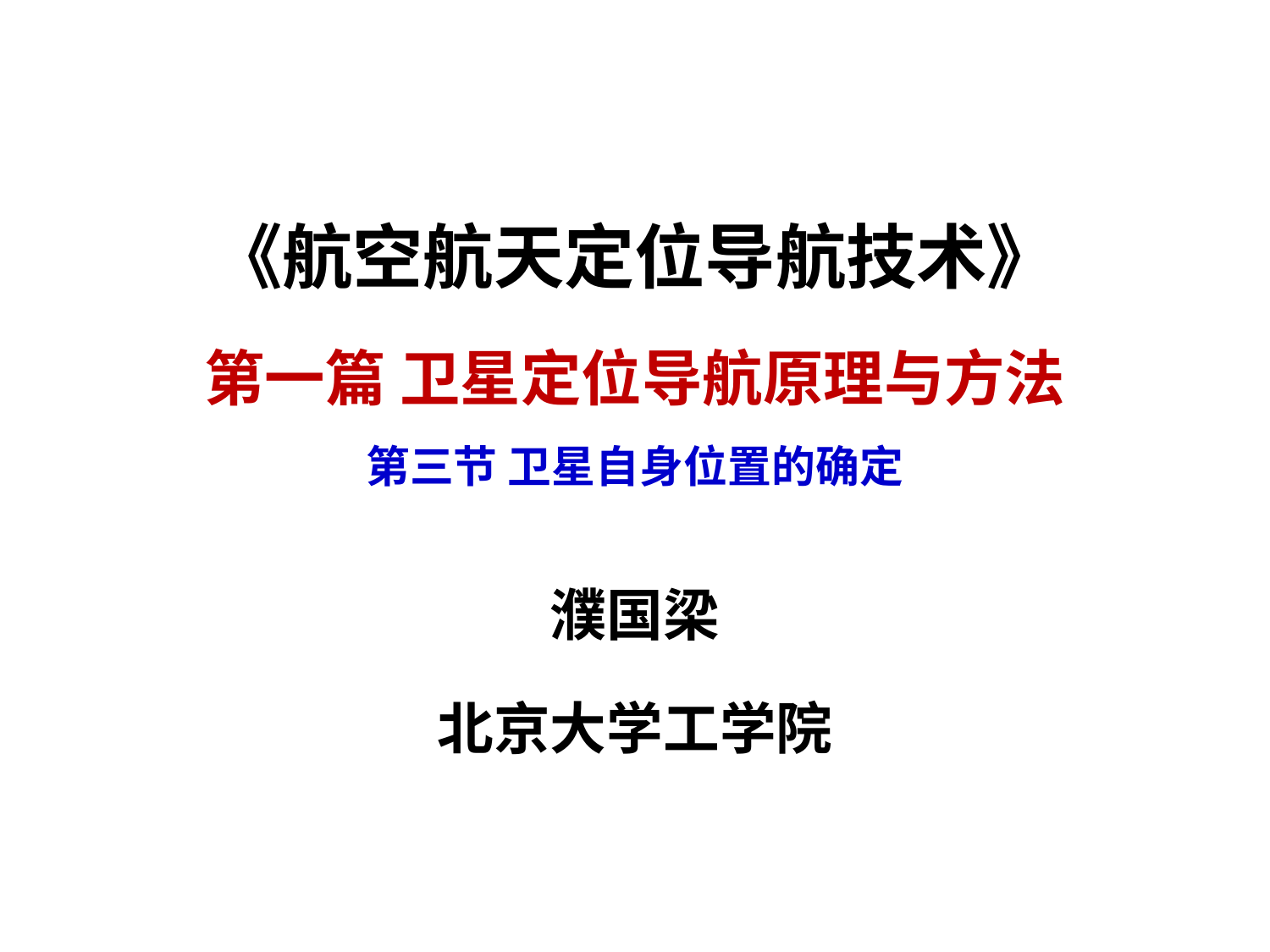

《航空航天定位导航技术》
# 第一篇 卫星定位导航原理与方法 第三节 卫星自身位置的确定
濮国梁
北京大学工学院